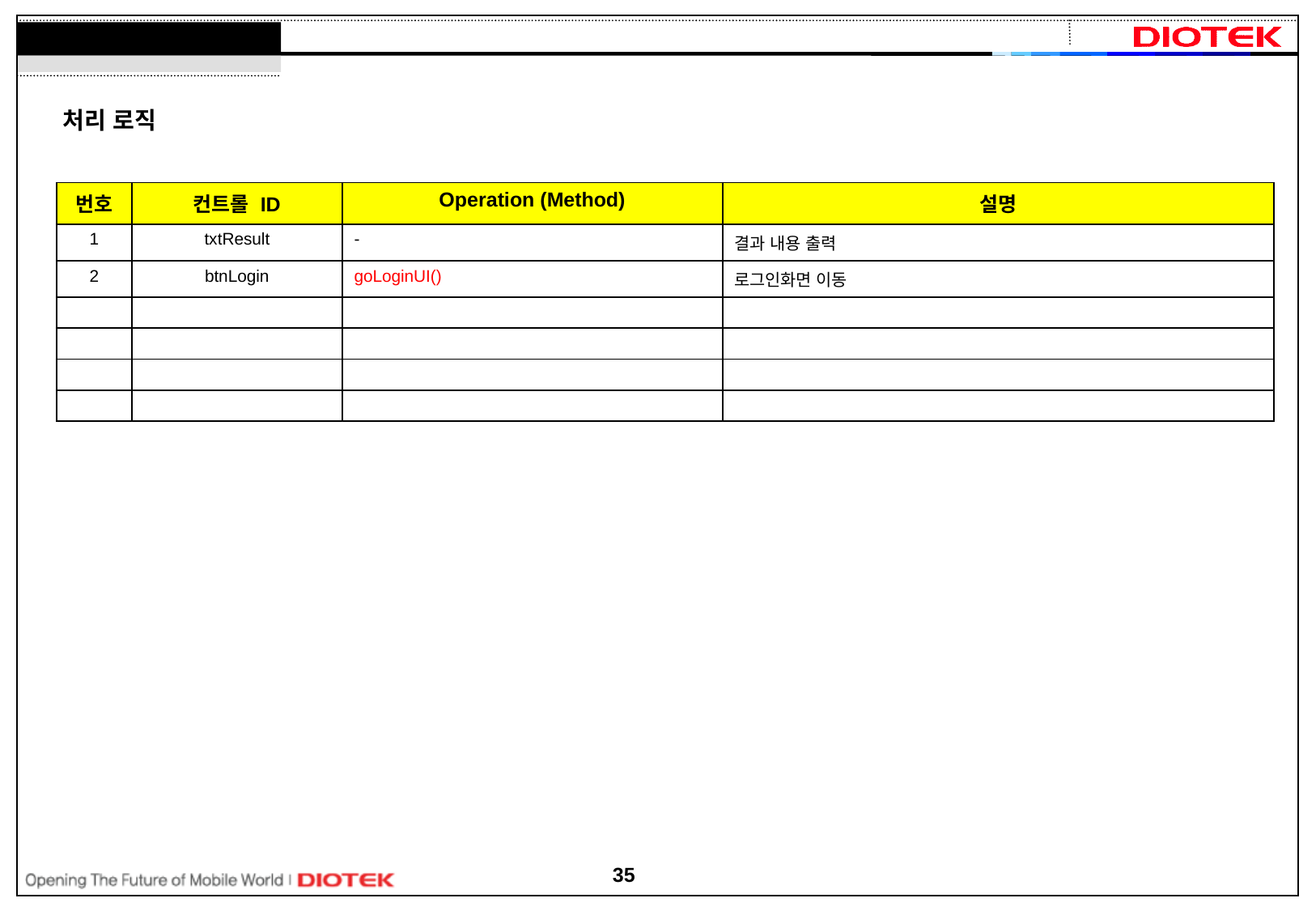

처리 로직
| 번호 | 컨트롤 ID | Operation (Method) | 설명 |
| --- | --- | --- | --- |
| 1 | txtResult | - | 결과 내용 출력 |
| 2 | btnLogin | goLoginUI() | 로그인화면 이동 |
|  |  |  |  |
|  |  |  |  |
|  |  |  |  |
|  |  |  |  |